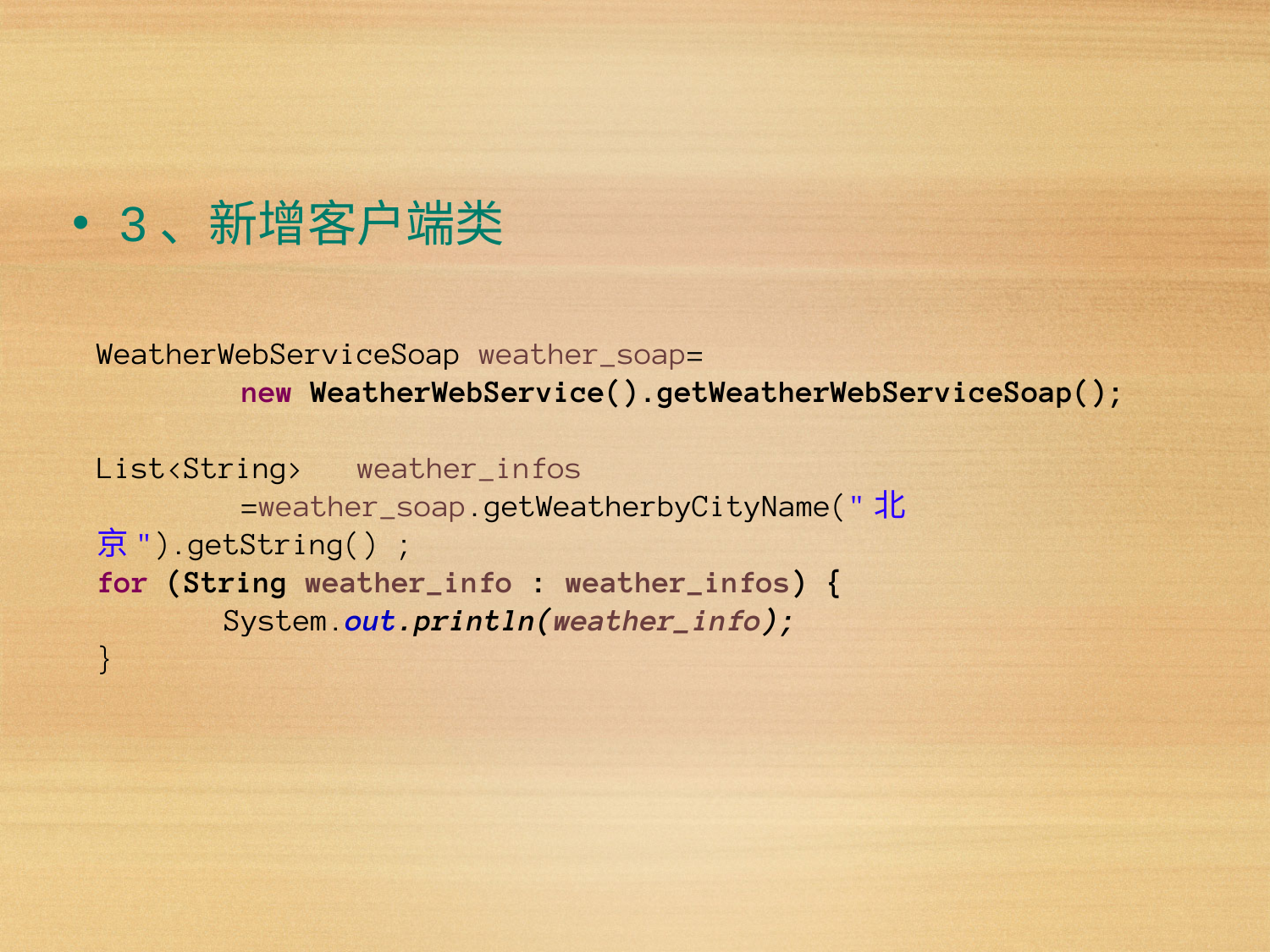

3、新增客户端类
WeatherWebServiceSoap weather_soap=
	 new WeatherWebService().getWeatherWebServiceSoap();

List<String>   weather_infos
	 =weather_soap.getWeatherbyCityName("北京").getString() ;
for (String weather_info : weather_infos) {
	System.out.println(weather_info);
}